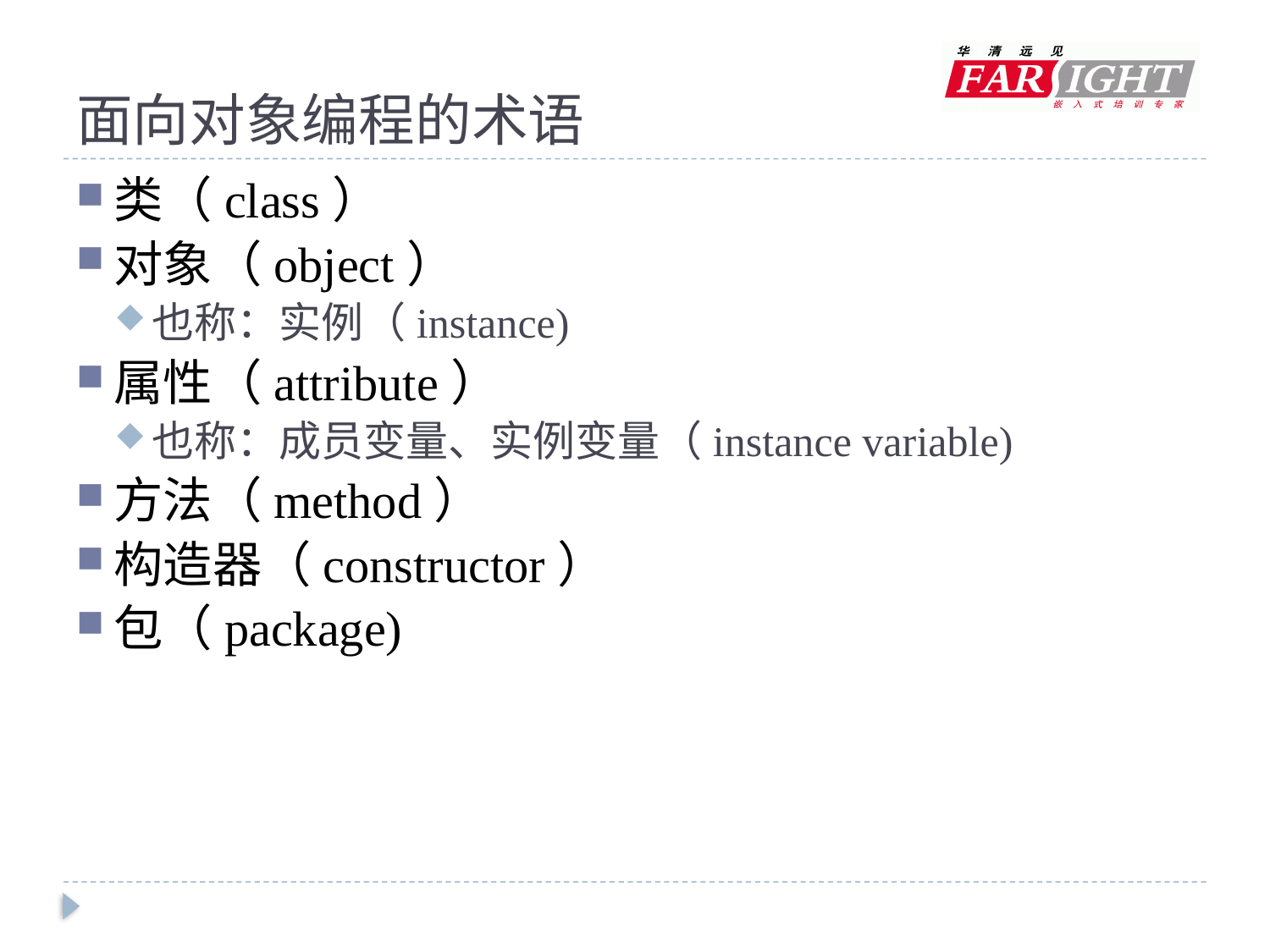

# 面向对象编程的术语
类（class）
对象（object）
也称：实例（instance)
属性（attribute）
也称：成员变量、实例变量（instance variable)
方法（method）
构造器（constructor）
包（package)